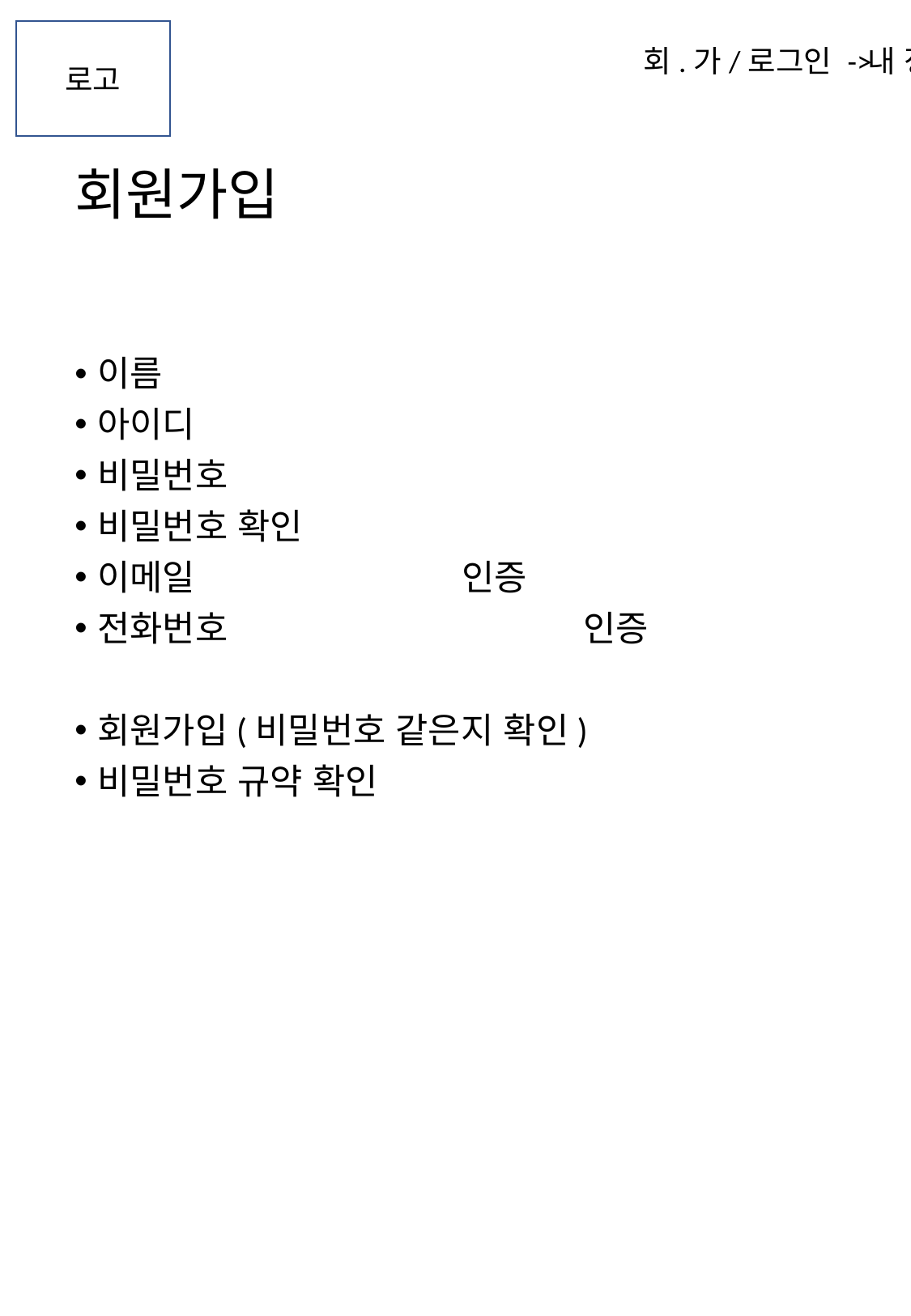

# 회원가입
이름
아이디
비밀번호
비밀번호 확인
이메일			인증
전화번호			인증

회원가입(비밀번호 같은지 확인)
비밀번호 규약 확인